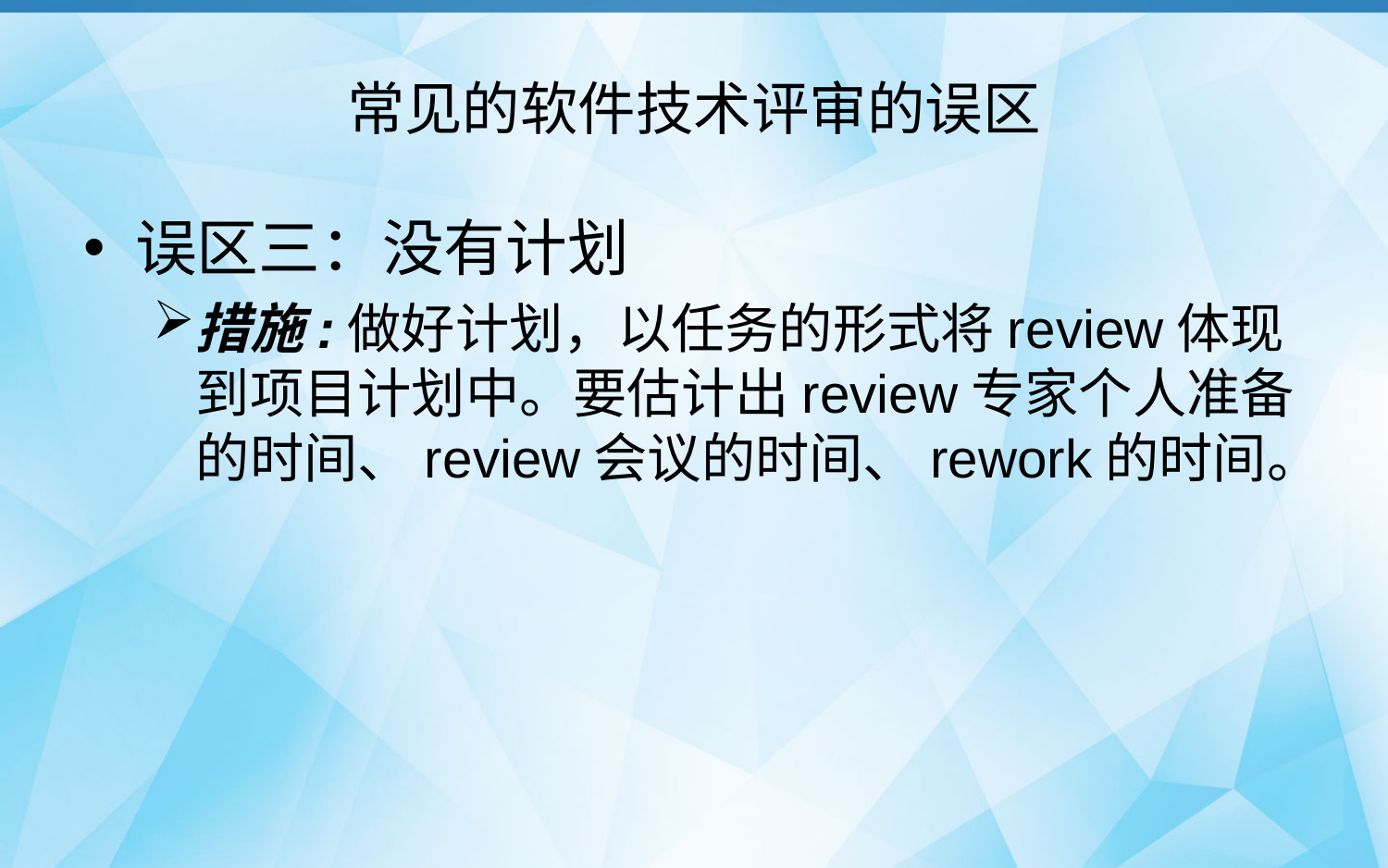

# 常见的软件技术评审的误区
误区三：没有计划
措施:做好计划，以任务的形式将review体现到项目计划中。要估计出review专家个人准备的时间、review会议的时间、rework的时间。